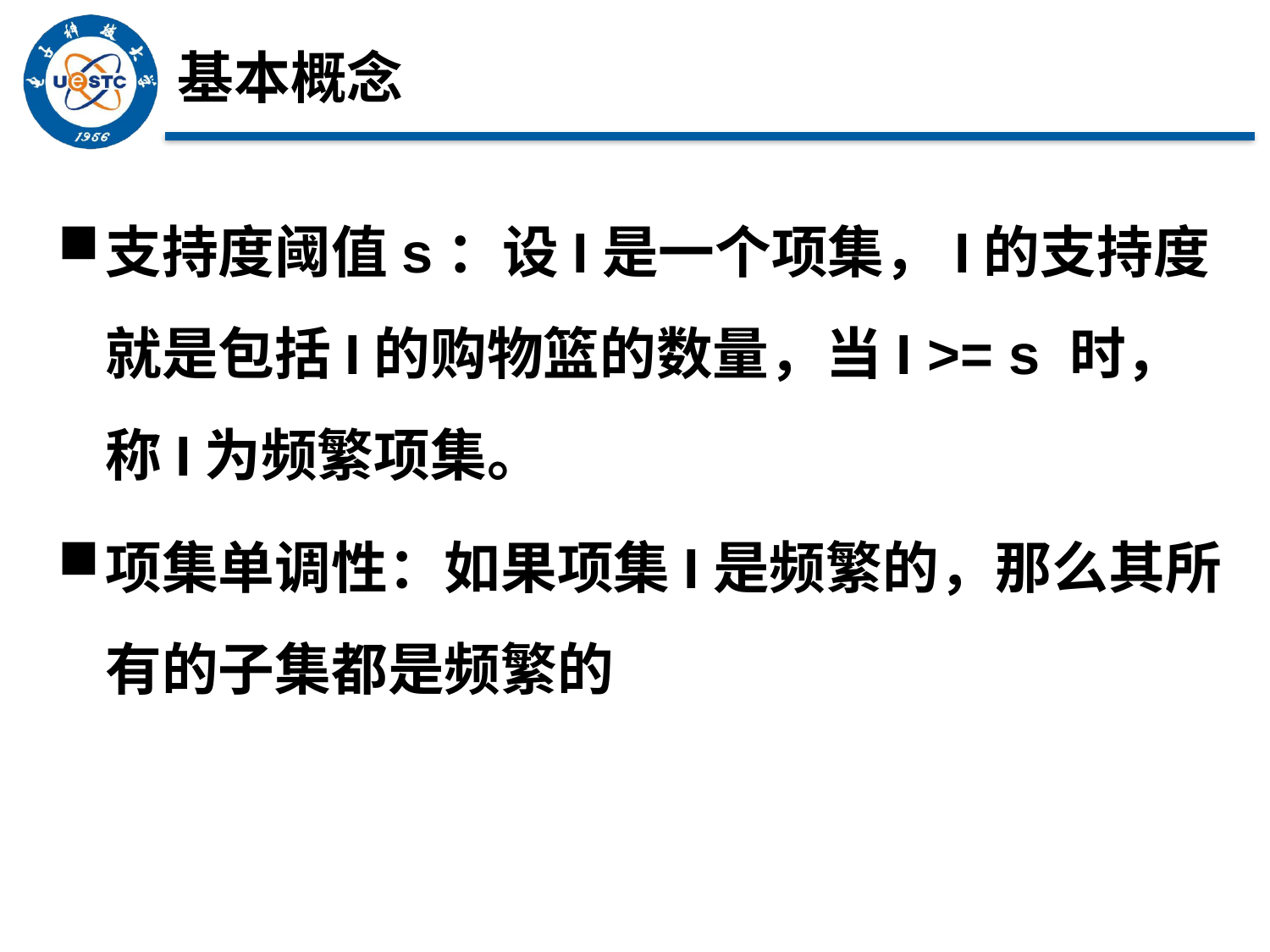

# 基本概念
支持度阈值s：设I是一个项集，I的支持度就是包括I的购物篮的数量，当I >= s 时，称I为频繁项集。
项集单调性：如果项集I是频繁的，那么其所有的子集都是频繁的